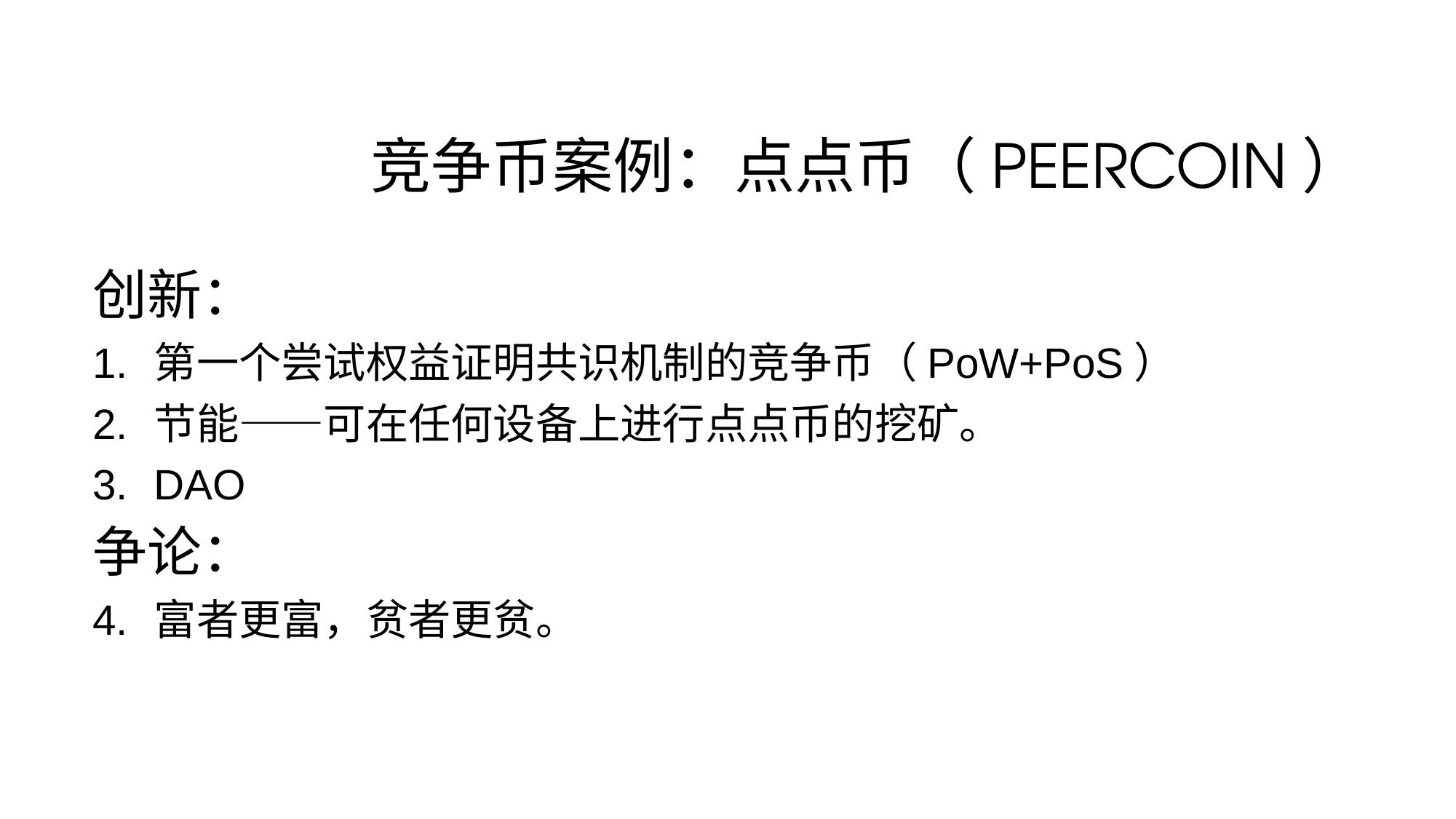

# 竞争币案例：点点币（Peercoin）
创新：
第一个尝试权益证明共识机制的竞争币（PoW+PoS）
节能——可在任何设备上进行点点币的挖矿。
DAO
争论：
富者更富，贫者更贫。